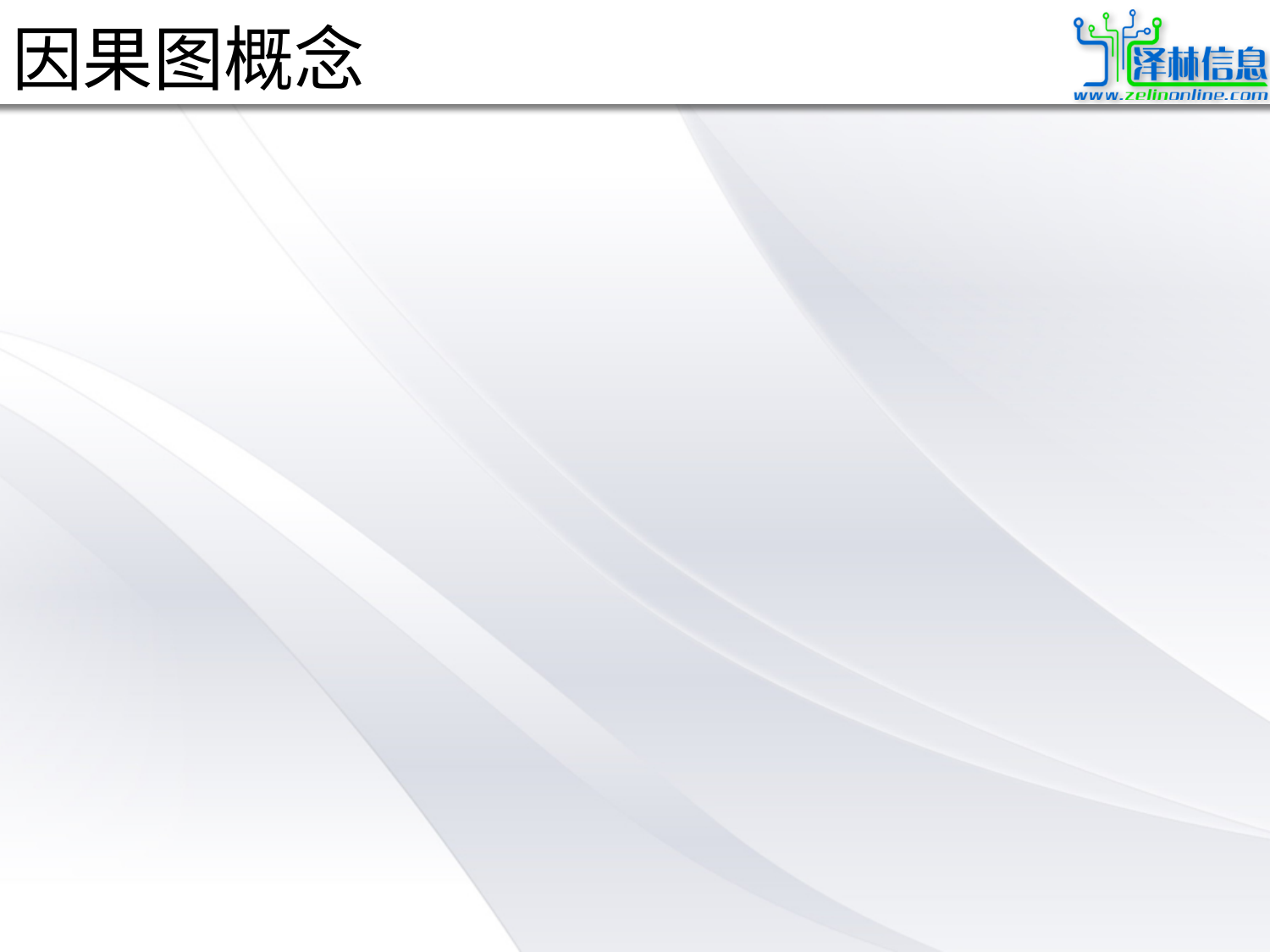

# 因果图概念
关系

①恒等：若ci是1，则ei也是1；否则ei为0。
②非：若ci是1，则ei是0；否则ei是1。
③或：若c1或c2或c3是1，则ei是1；否则ei为0。“或”可有任意个输入。
④与：若c1和c2都是1，则ei为1；否则ei为0。“与”也可有任意个输入。